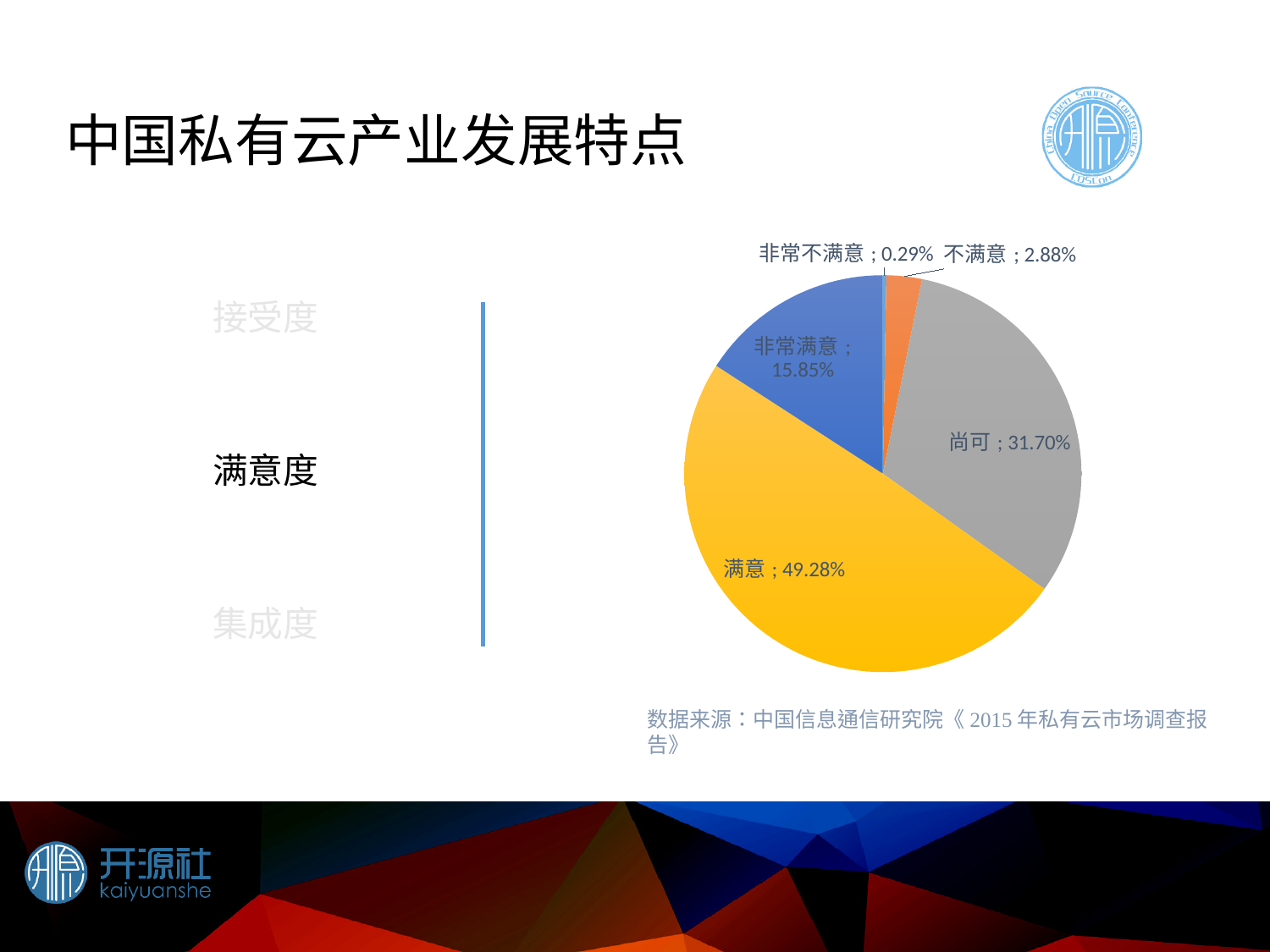

# 中国私有云产业发展特点

### Chart

| Category |  |
|---|---|
| 非常不满意 | 0.00288184438040346 |
| 不满意 | 0.0288184438040346 |
| 尚可 | 0.317002881844381 |
| 满意 | 0.492795389048991 |
| 非常满意 | 0.15850144092219 |
接受度
满意度
集成度
数据来源：中国信息通信研究院《2015年私有云市场调查报告》